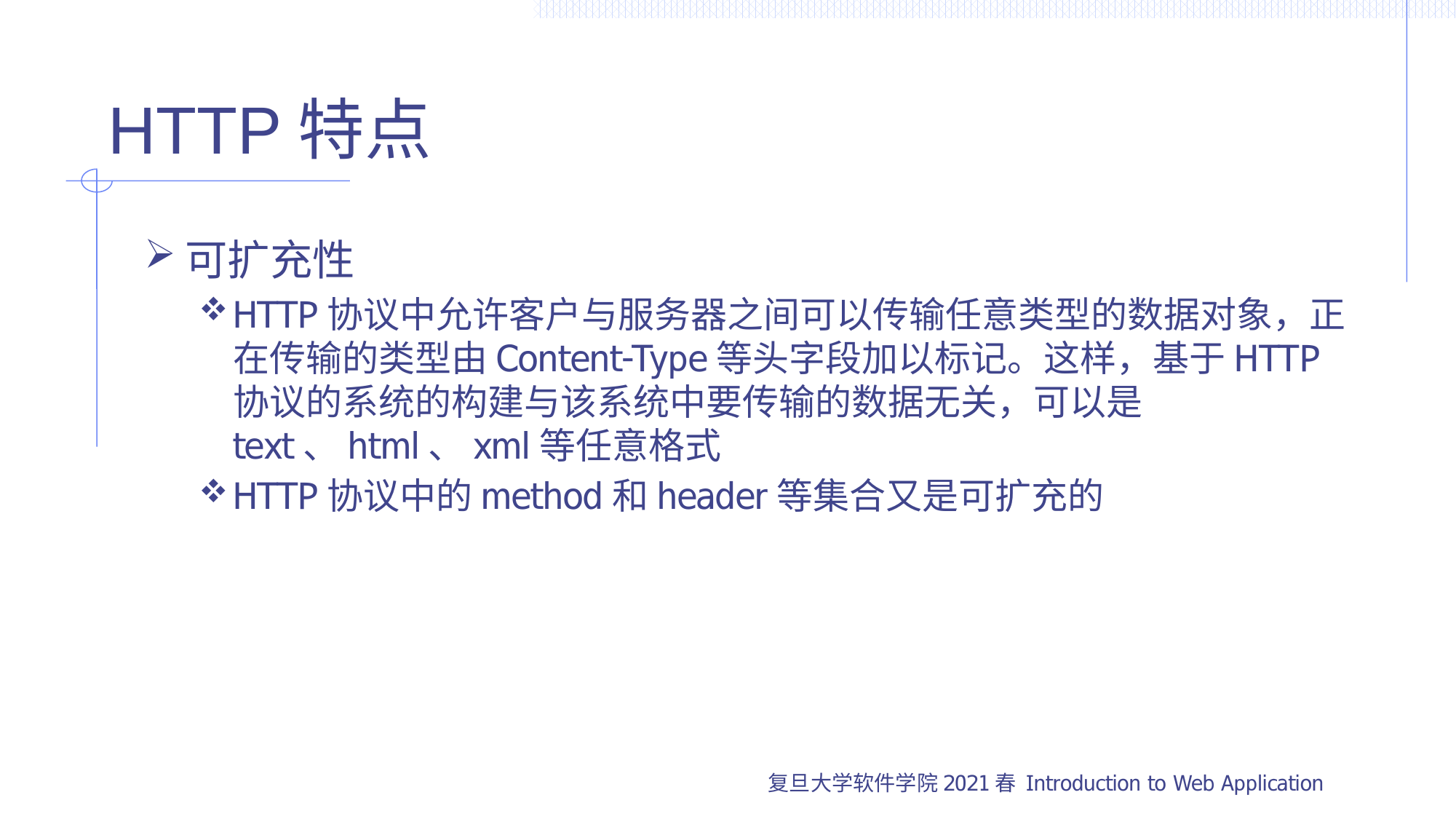

# HTTP特点
可扩充性
HTTP协议中允许客户与服务器之间可以传输任意类型的数据对象，正在传输的类型由Content-Type等头字段加以标记。这样，基于HTTP协议的系统的构建与该系统中要传输的数据无关，可以是text、html、xml等任意格式
HTTP协议中的method和header等集合又是可扩充的